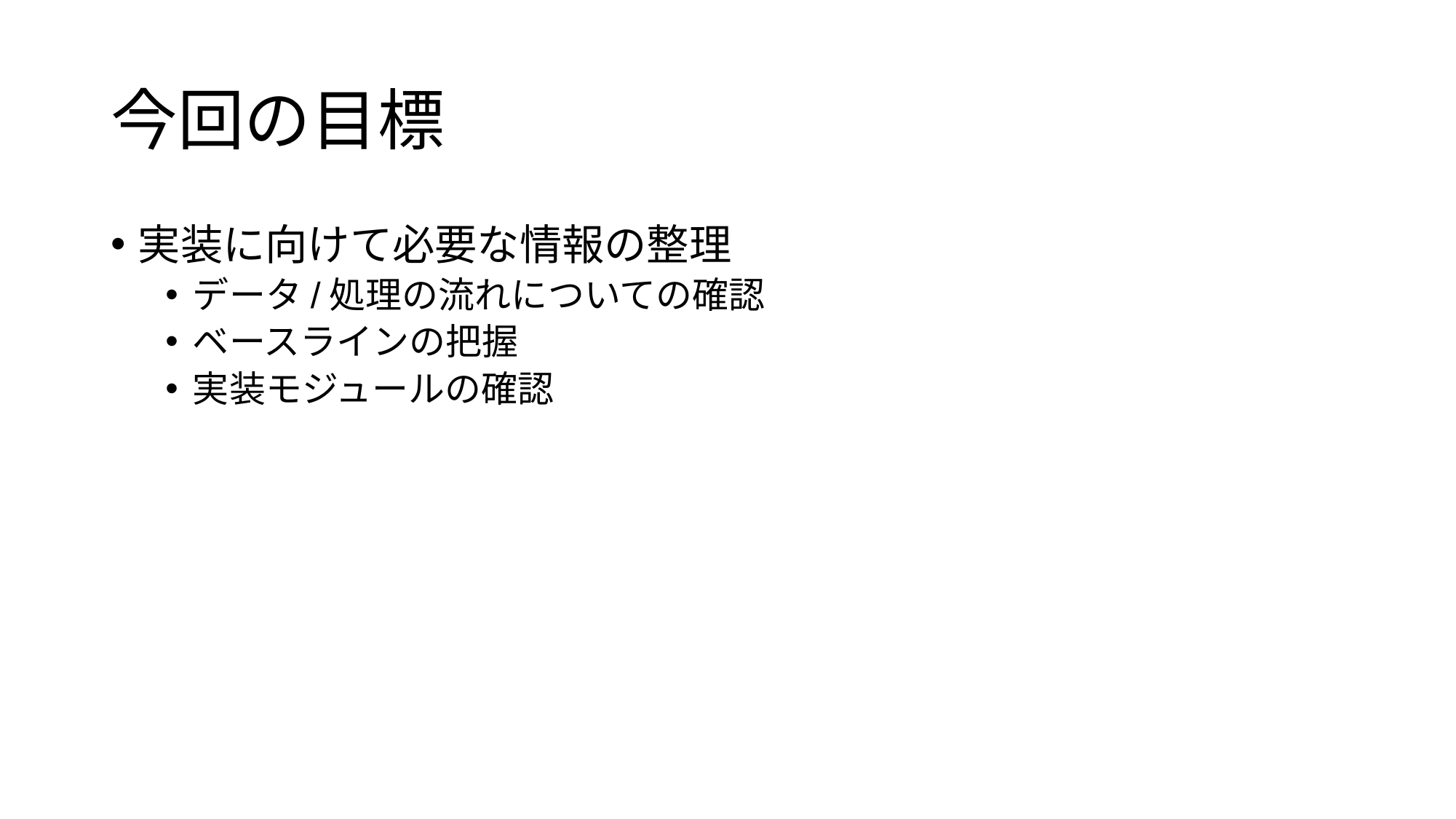

# 今回の目標
実装に向けて必要な情報の整理
データ/処理の流れについての確認
ベースラインの把握
実装モジュールの確認